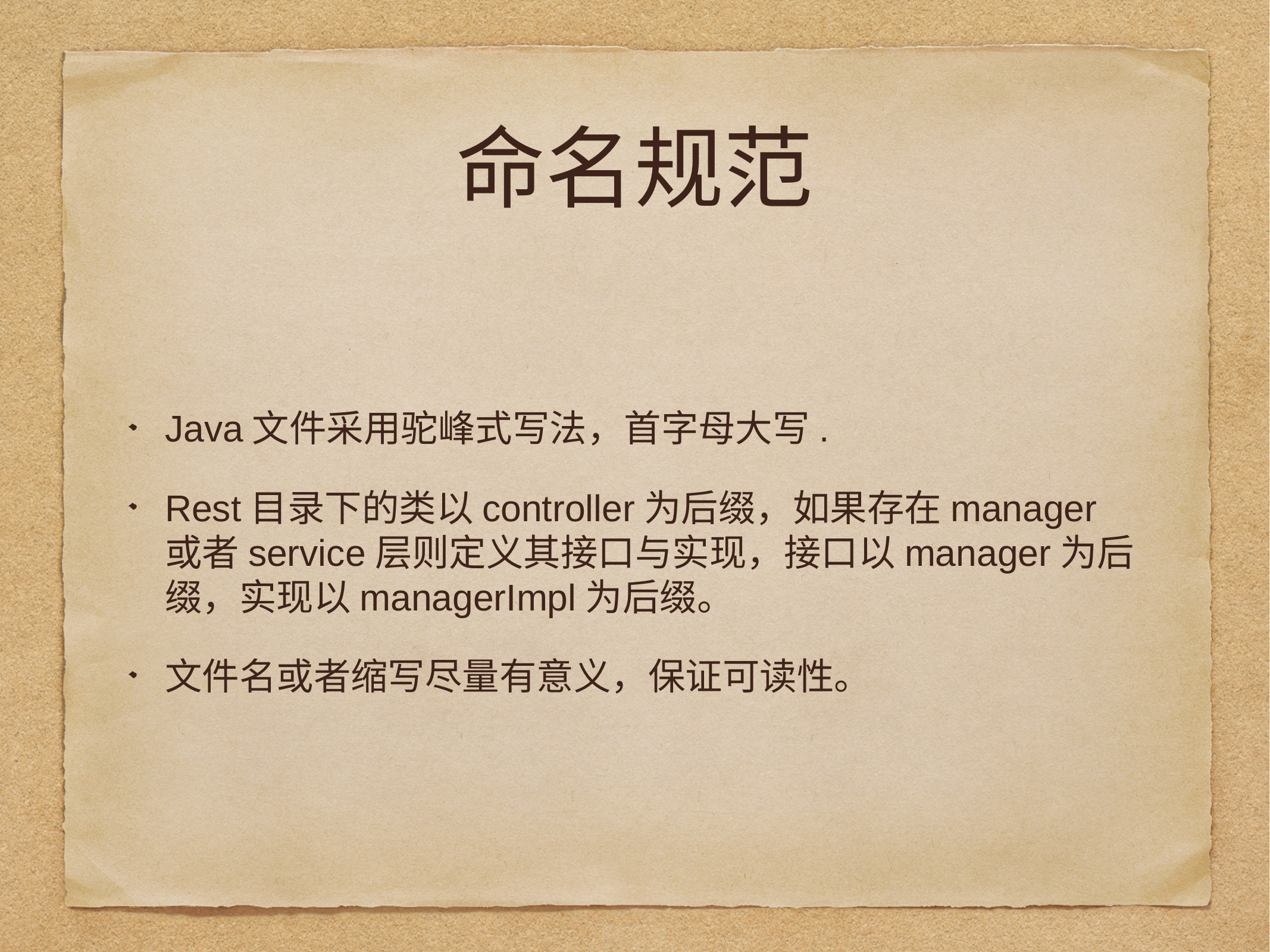

# 命名规范
Java文件采用驼峰式写法，首字母大写.
Rest目录下的类以controller为后缀，如果存在manager或者service层则定义其接口与实现，接口以manager为后缀，实现以managerImpl为后缀。
文件名或者缩写尽量有意义，保证可读性。